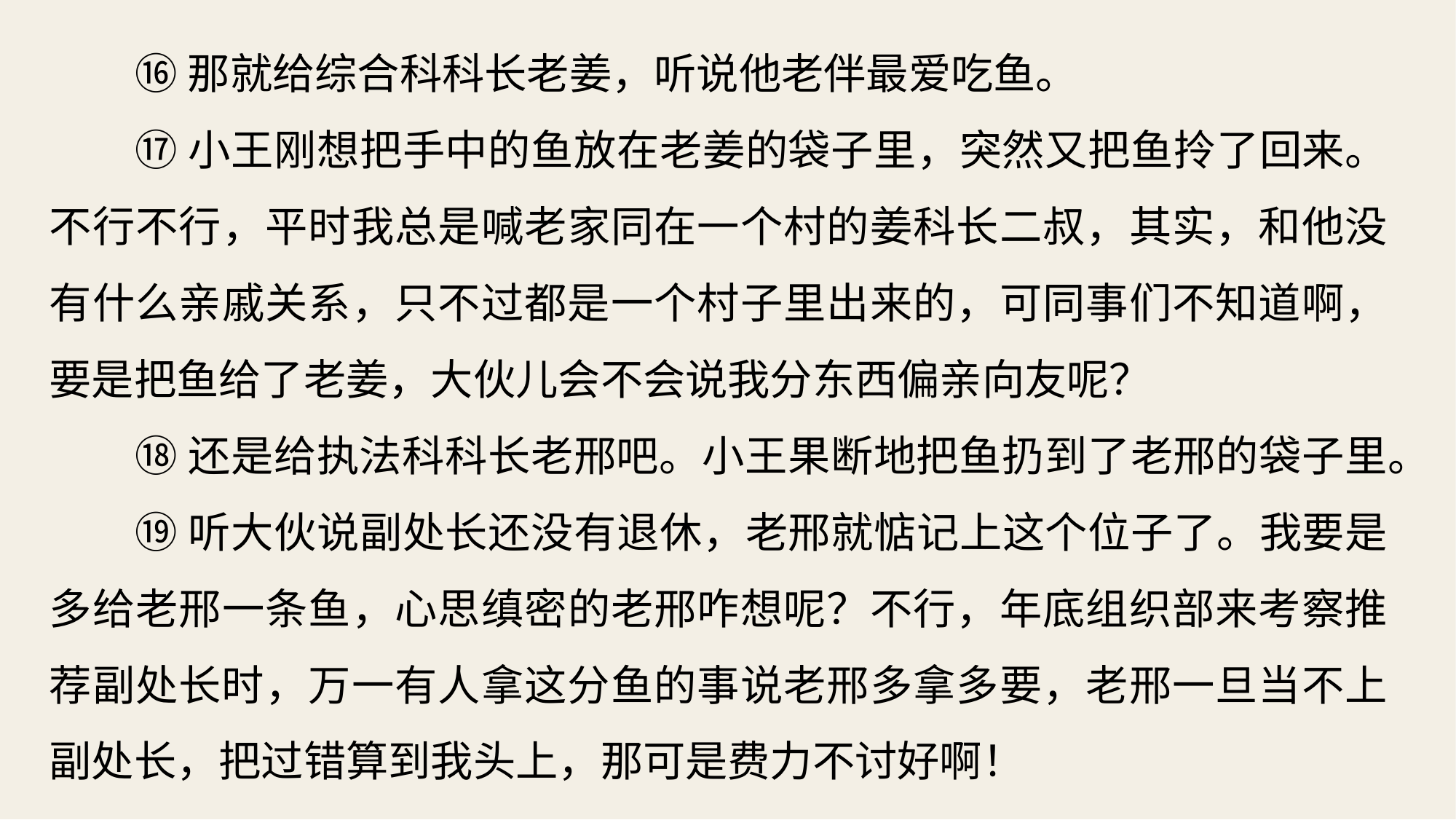

⑯那就给综合科科长老姜，听说他老伴最爱吃鱼。
⑰小王刚想把手中的鱼放在老姜的袋子里，突然又把鱼拎了回来。不行不行，平时我总是喊老家同在一个村的姜科长二叔，其实，和他没有什么亲戚关系，只不过都是一个村子里出来的，可同事们不知道啊，要是把鱼给了老姜，大伙儿会不会说我分东西偏亲向友呢？
⑱还是给执法科科长老邢吧。小王果断地把鱼扔到了老邢的袋子里。
⑲听大伙说副处长还没有退休，老邢就惦记上这个位子了。我要是多给老邢一条鱼，心思缜密的老邢咋想呢？不行，年底组织部来考察推荐副处长时，万一有人拿这分鱼的事说老邢多拿多要，老邢一旦当不上副处长，把过错算到我头上，那可是费力不讨好啊！